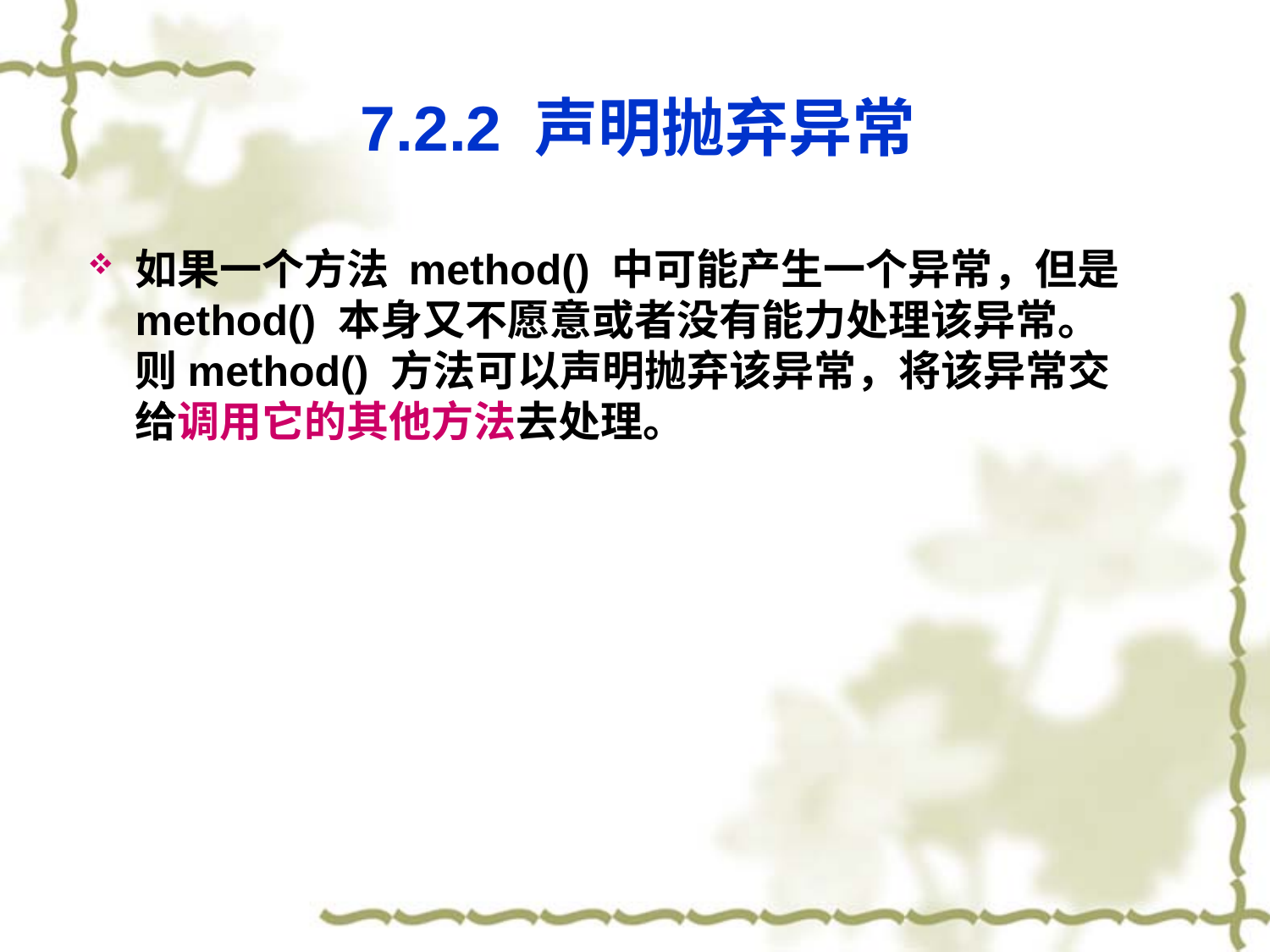

# 7.2.2 声明抛弃异常
如果一个方法 method() 中可能产生一个异常，但是method() 本身又不愿意或者没有能力处理该异常。 则method() 方法可以声明抛弃该异常，将该异常交给调用它的其他方法去处理。
23